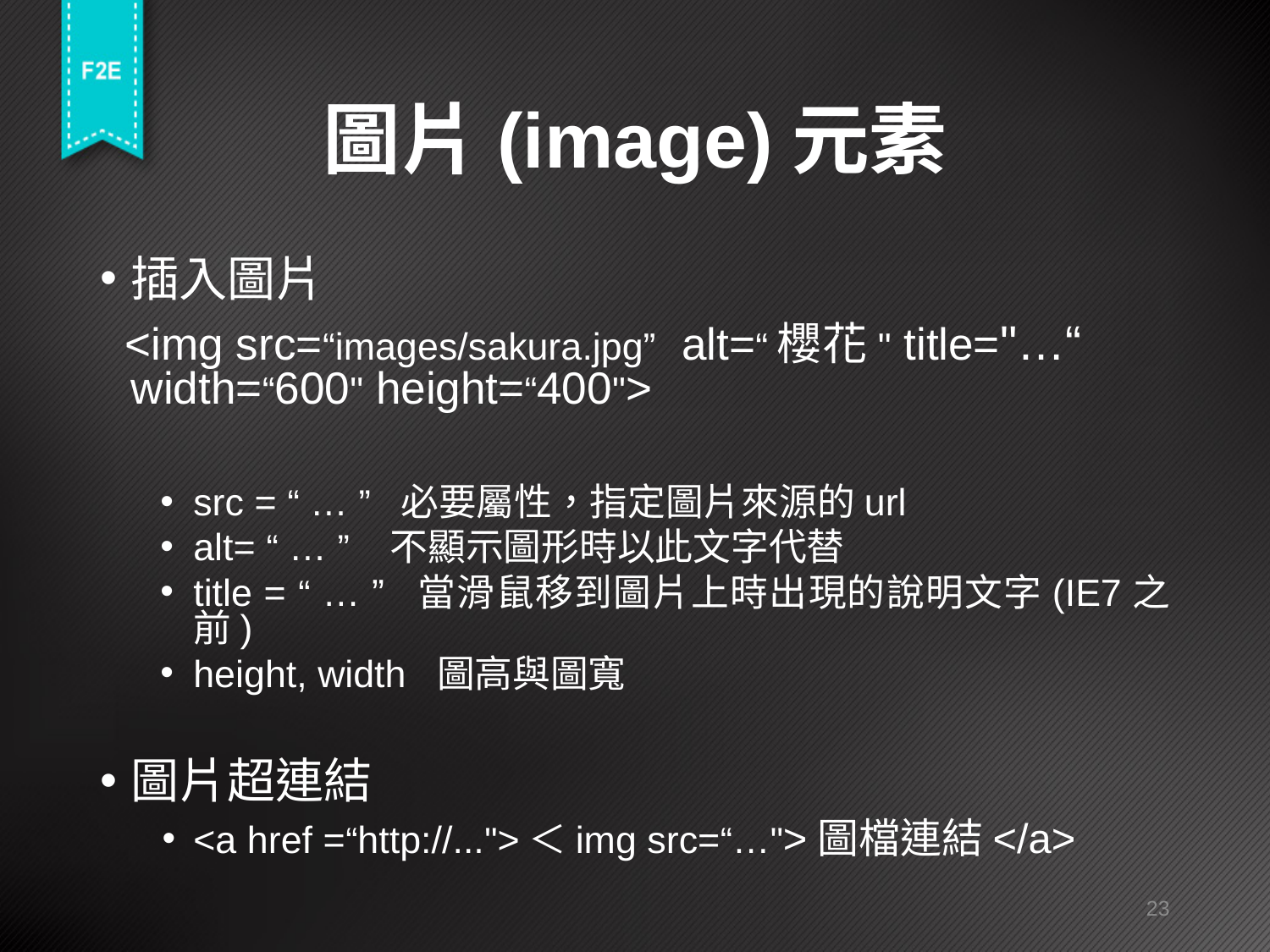

# 圖片(image)元素
插入圖片
  <img src=“images/sakura.jpg”  alt=“櫻花" title="…“ width=“600" height=“400">

src = “ … ”  必要屬性，指定圖片來源的url
alt= “ … ”   不顯示圖形時以此文字代替
title = “ … ”  當滑鼠移到圖片上時出現的說明文字(IE7之前)
height, width  圖高與圖寬

圖片超連結
<a href =“http://...">＜img src=“…">圖檔連結</a>
23